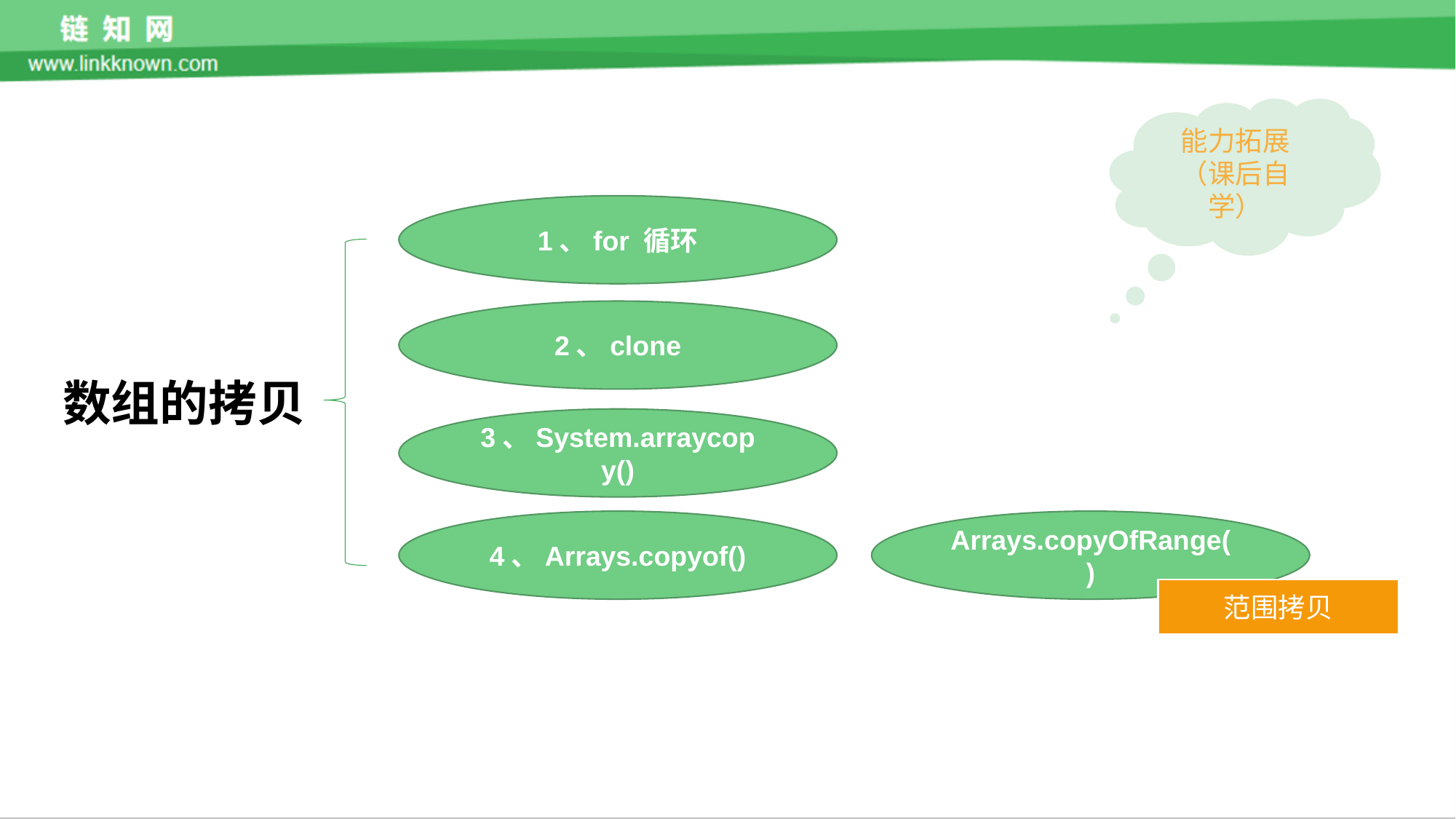

能力拓展
（课后自学）
1、for 循环

2、clone
数组的拷贝
3、System.arraycopy()
4、Arrays.copyof()
Arrays.copyOfRange()
范围拷贝